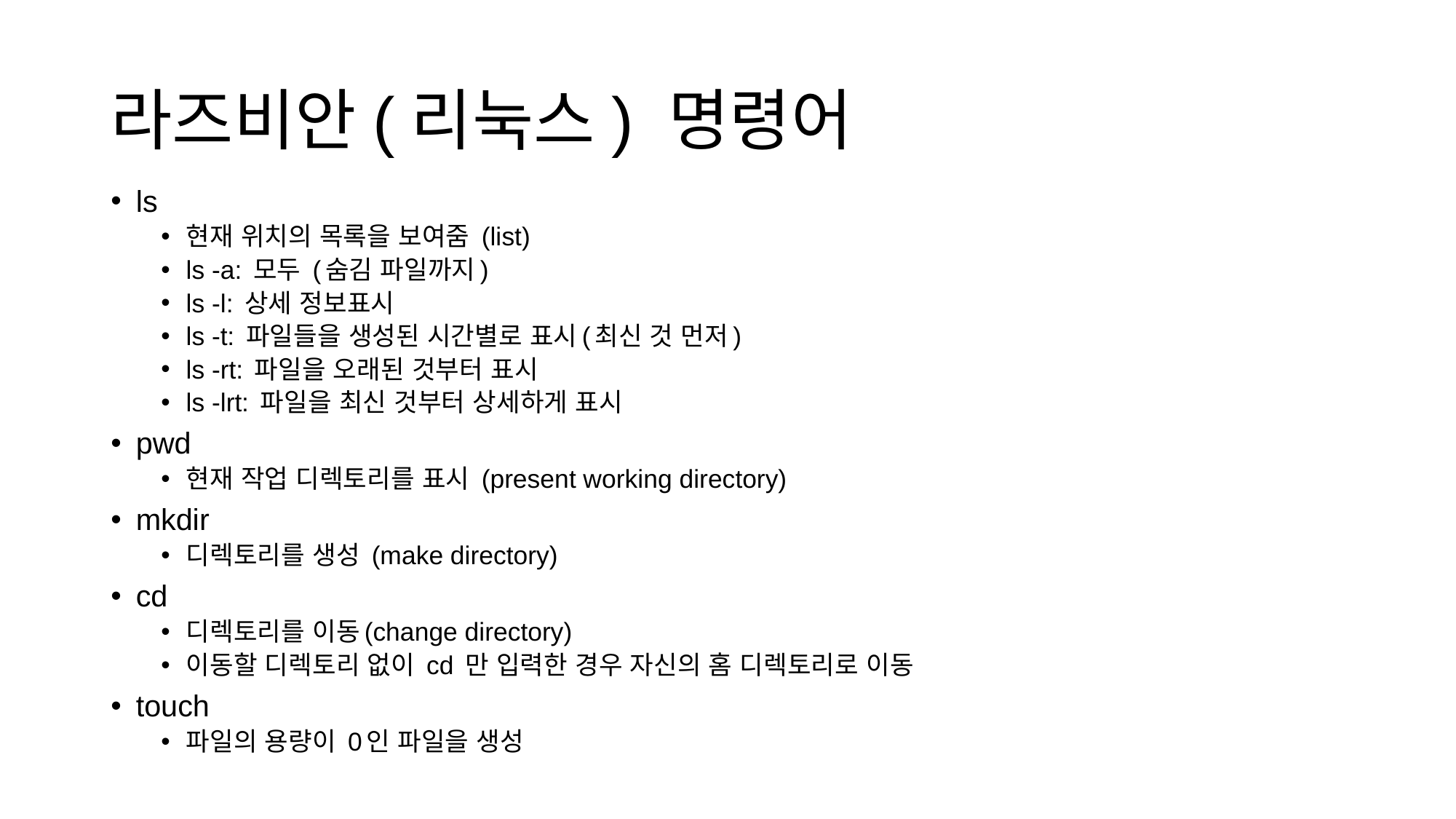

# 라즈비안(리눅스) 명령어
ls
현재 위치의 목록을 보여줌 (list)
ls -a: 모두 (숨김 파일까지)
ls -l: 상세 정보표시
ls -t: 파일들을 생성된 시간별로 표시(최신 것 먼저)
ls -rt: 파일을 오래된 것부터 표시
ls -lrt: 파일을 최신 것부터 상세하게 표시
pwd
현재 작업 디렉토리를 표시 (present working directory)
mkdir
디렉토리를 생성 (make directory)
cd
디렉토리를 이동(change directory)
이동할 디렉토리 없이 cd 만 입력한 경우 자신의 홈 디렉토리로 이동
touch
파일의 용량이 0인 파일을 생성